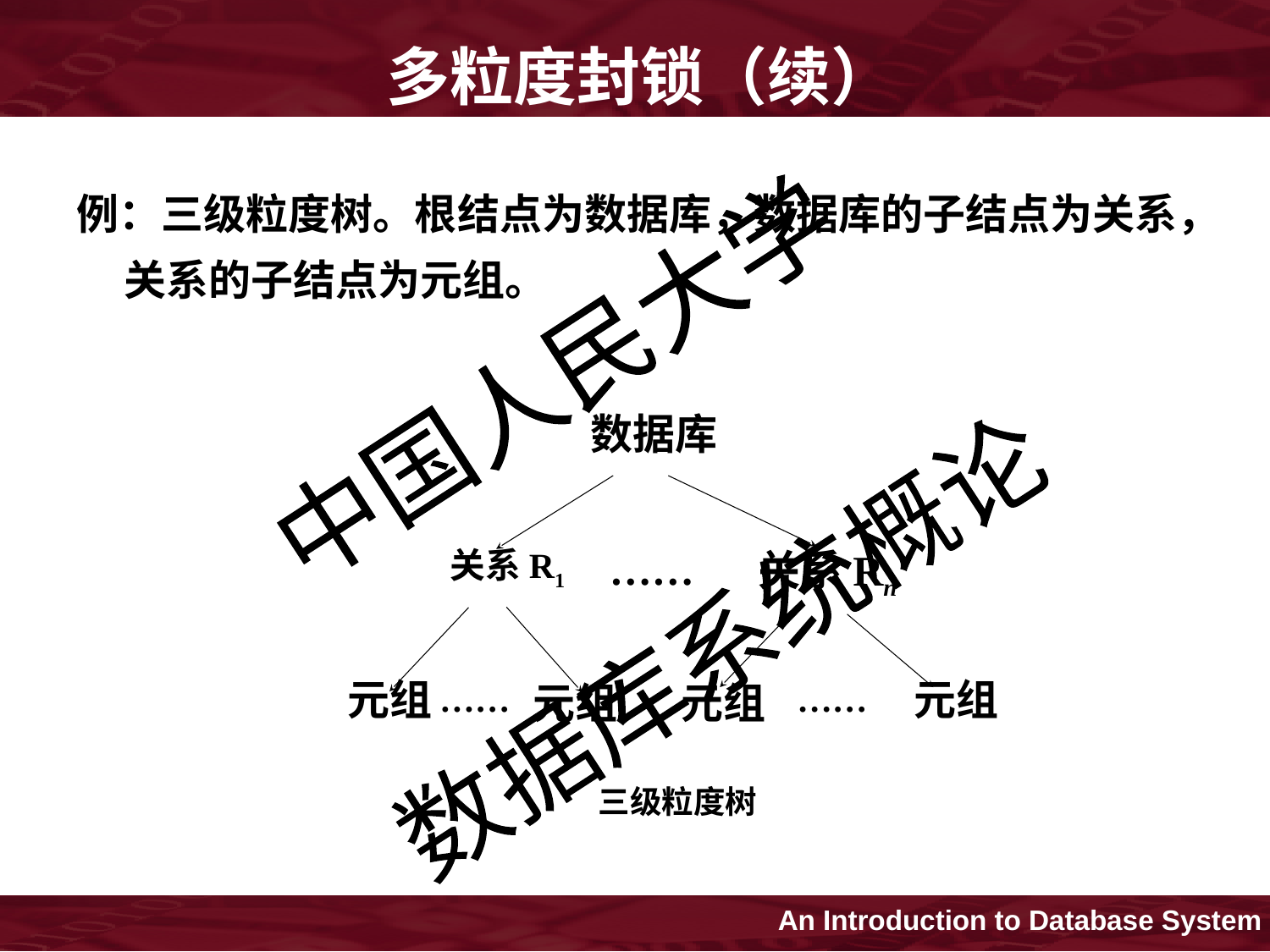

多粒度封锁（续）
例：三级粒度树。根结点为数据库，数据库的子结点为关系，关系的子结点为元组。
数据库

关系R1
关系Rn
……

元组
元组
  ……
   ……
元组
元组
三级粒度树